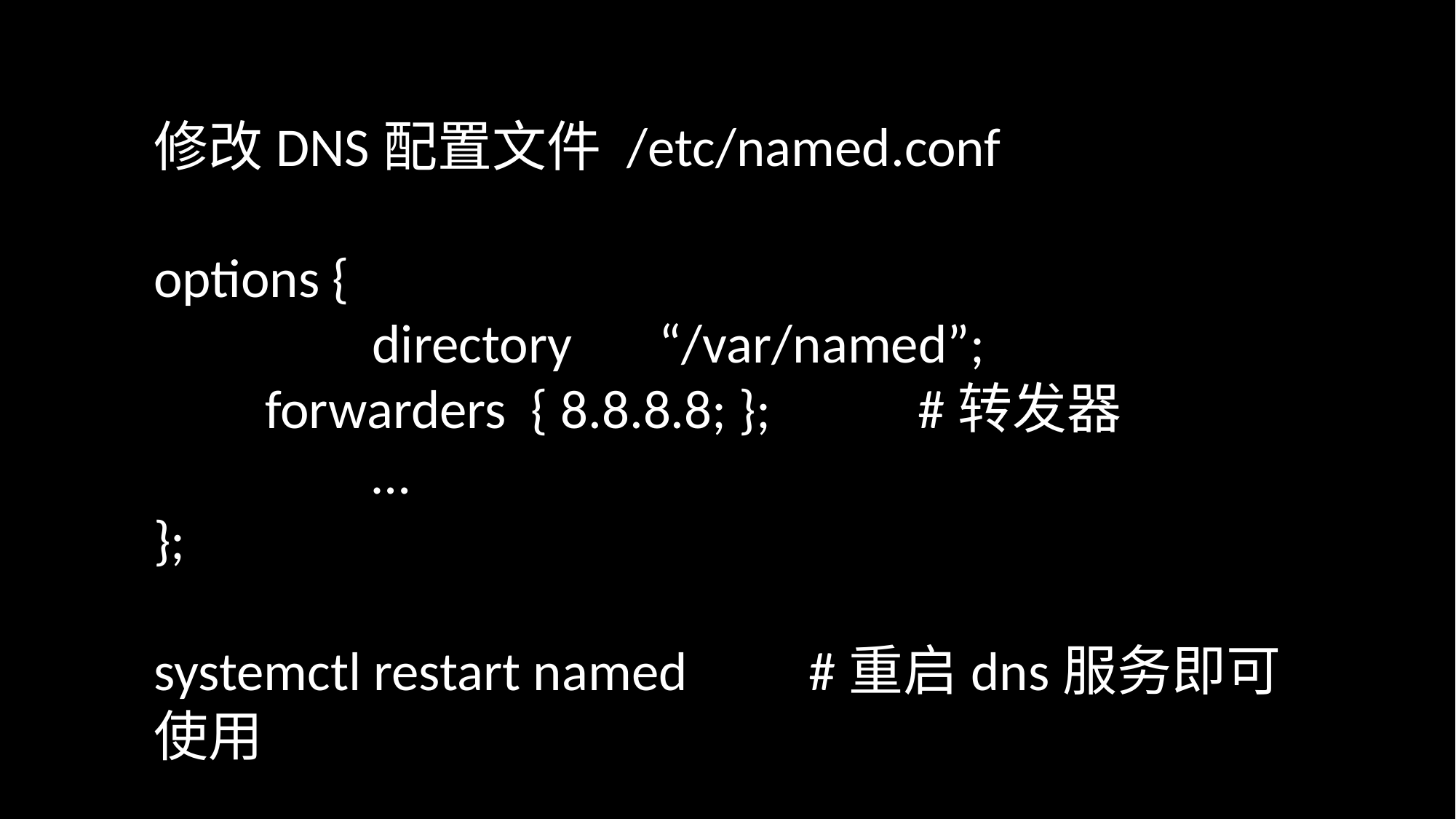

修改DNS配置文件 /etc/named.conf

options {
		directory       “/var/named”;
         forwarders  { 8.8.8.8; };		#转发器
		…
};

systemctl restart named		#重启dns服务即可使用